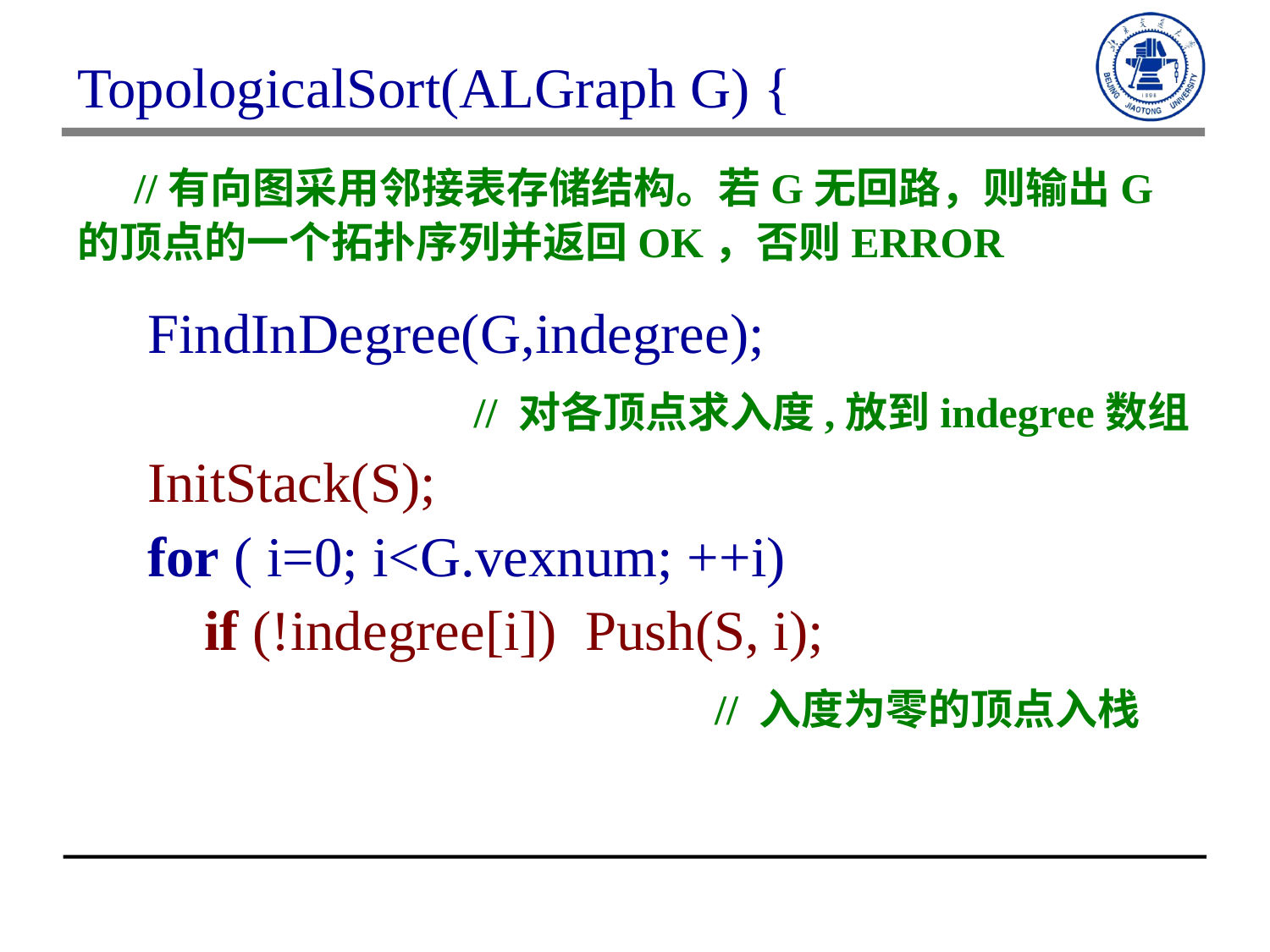

TopologicalSort(ALGraph G) {
    //有向图采用邻接表存储结构。若G无回路，则输出G的顶点的一个拓扑序列并返回OK，否则ERROR
FindInDegree(G,indegree);
                       // 对各顶点求入度,放到indegree数组
InitStack(S);
for ( i=0; i<G.vexnum; ++i)
    if (!indegree[i])  Push(S, i);
                                        // 入度为零的顶点入栈